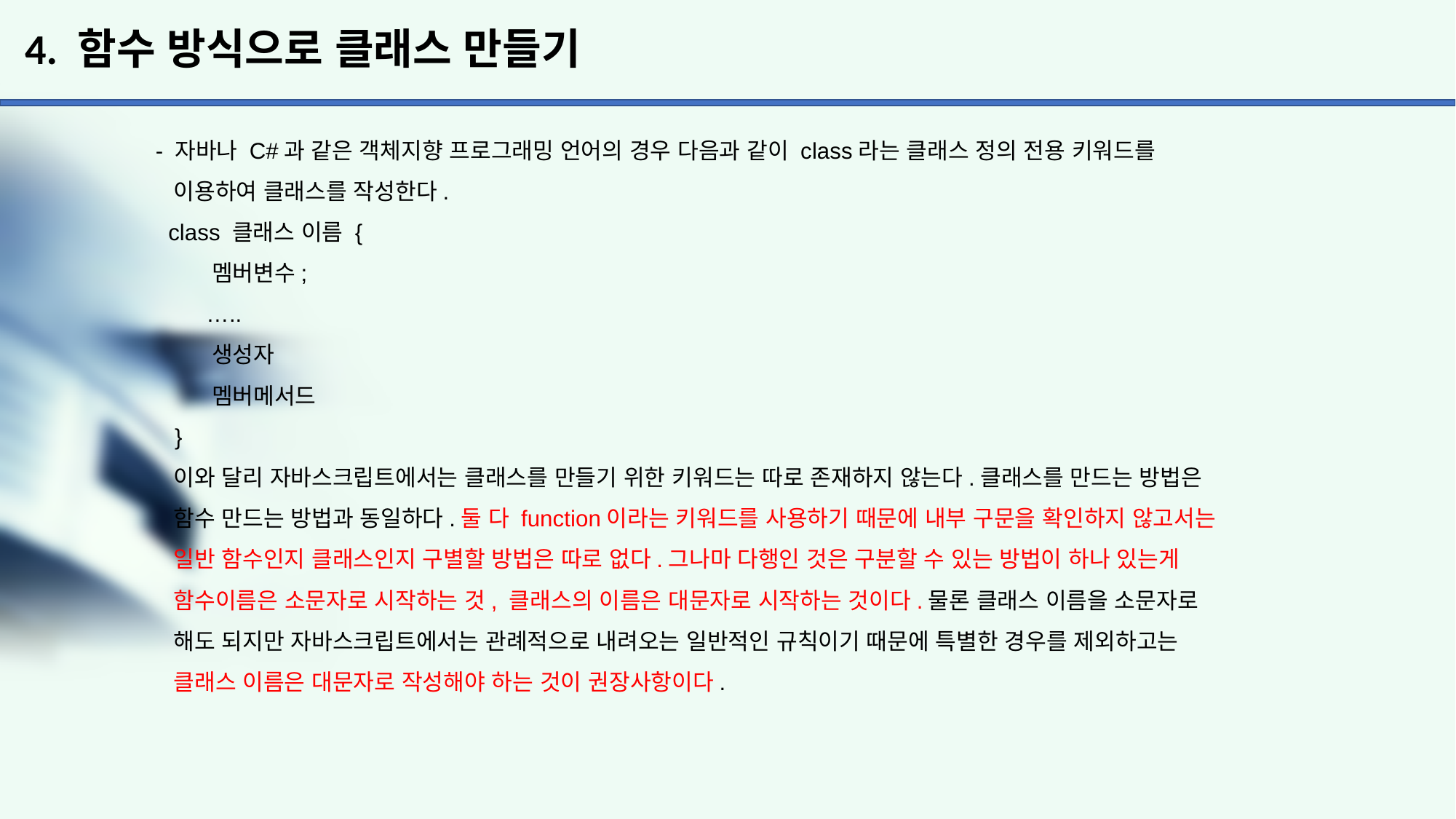

# 4. 함수 방식으로 클래스 만들기
    - 자바나 C#과 같은 객체지향 프로그래밍 언어의 경우 다음과 같이 class라는 클래스 정의 전용 키워드를
      이용하여 클래스를 작성한다.
      class 클래스 이름 {
            멤버변수;
            …..
            생성자
            멤버메서드
       }
      이와 달리 자바스크립트에서는 클래스를 만들기 위한 키워드는 따로 존재하지 않는다.클래스를 만드는 방법은
      함수 만드는 방법과 동일하다.둘 다 function이라는 키워드를 사용하기 때문에 내부 구문을 확인하지 않고서는
      일반 함수인지 클래스인지 구별할 방법은 따로 없다.그나마 다행인 것은 구분할 수 있는 방법이 하나 있는게
      함수이름은 소문자로 시작하는 것, 클래스의 이름은 대문자로 시작하는 것이다.물론 클래스 이름을 소문자로
      해도 되지만 자바스크립트에서는 관례적으로 내려오는 일반적인 규칙이기 때문에 특별한 경우를 제외하고는
      클래스 이름은 대문자로 작성해야 하는 것이 권장사항이다.